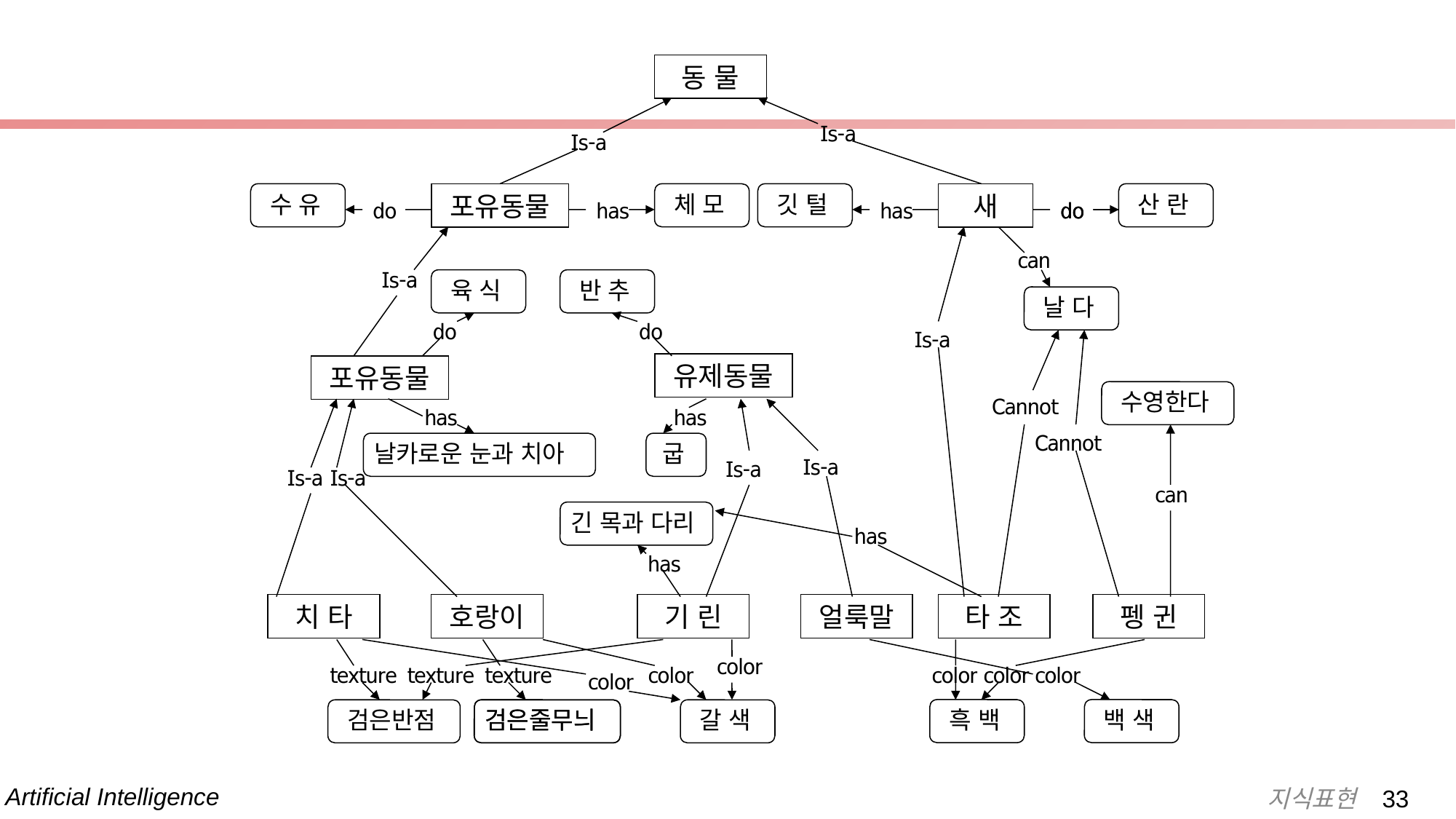

동 물

Is-a
Is-a

수 유
포유동물

체 모

깃 털
새

산 란
do
has
has

do
do

can
Is-a

육 식

반 추

날 다

do

do
Is-a

유제동물
포유동물

수영한다
Cannot

has
has

Cannot

날카로운 눈과 치아

굽
Is-a
Is-a

Is-a
Is-a

can

긴 목과 다리

has
has

치 타
호랑이
기 린
얼룩말
타 조
펭 귄

color
texture
texture
texture
color
color
color
color
color

흑 백

백 색

검은반점

검은줄무늬

검은줄무늬

갈 색